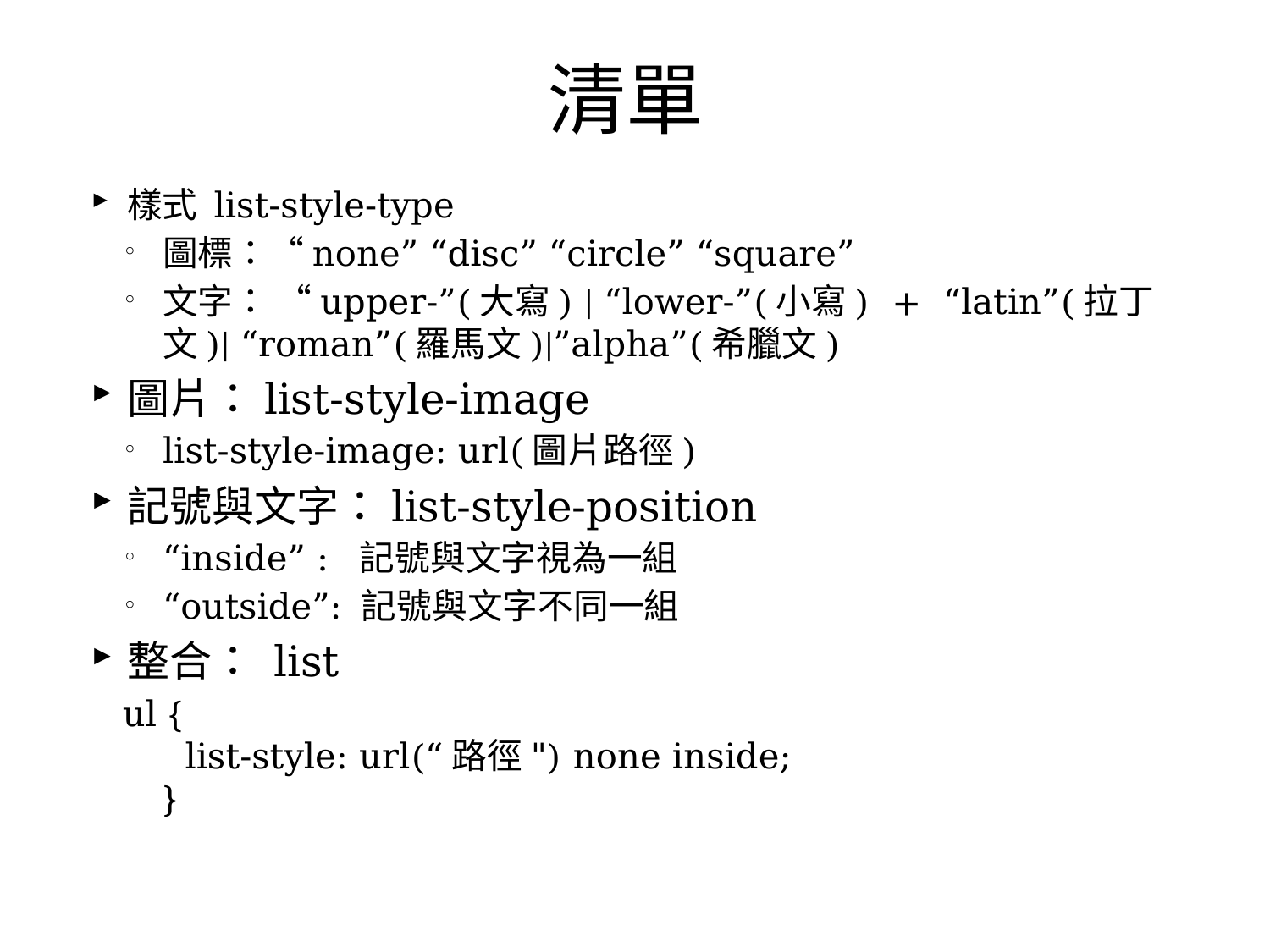

# 清單
樣式 list-style-type
圖標：“none” “disc” “circle” “square”
文字： “upper-”(大寫) | “lower-”(小寫)  +  “latin”(拉丁文)| “roman”(羅馬文)|”alpha”(希臘文)
圖片：list-style-image
list-style-image: url(圖片路徑)
記號與文字：list-style-position
“inside” :  記號與文字視為一組
“outside”: 記號與文字不同一組
整合： list
ul { 
  list-style: url(“路徑") none inside; 
}